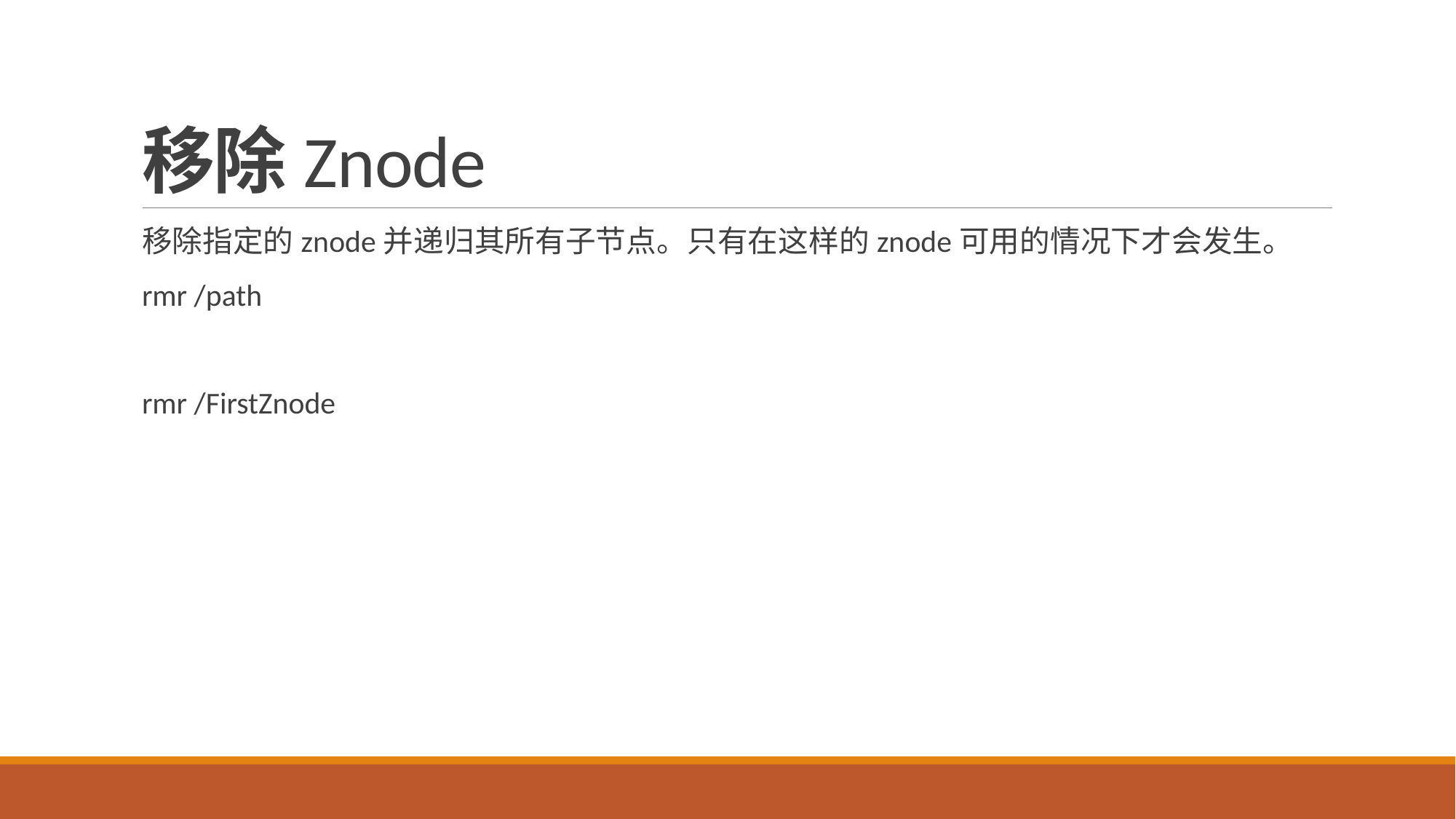

# 移除Znode
移除指定的znode并递归其所有子节点。只有在这样的znode可用的情况下才会发生。
rmr /path

rmr /FirstZnode